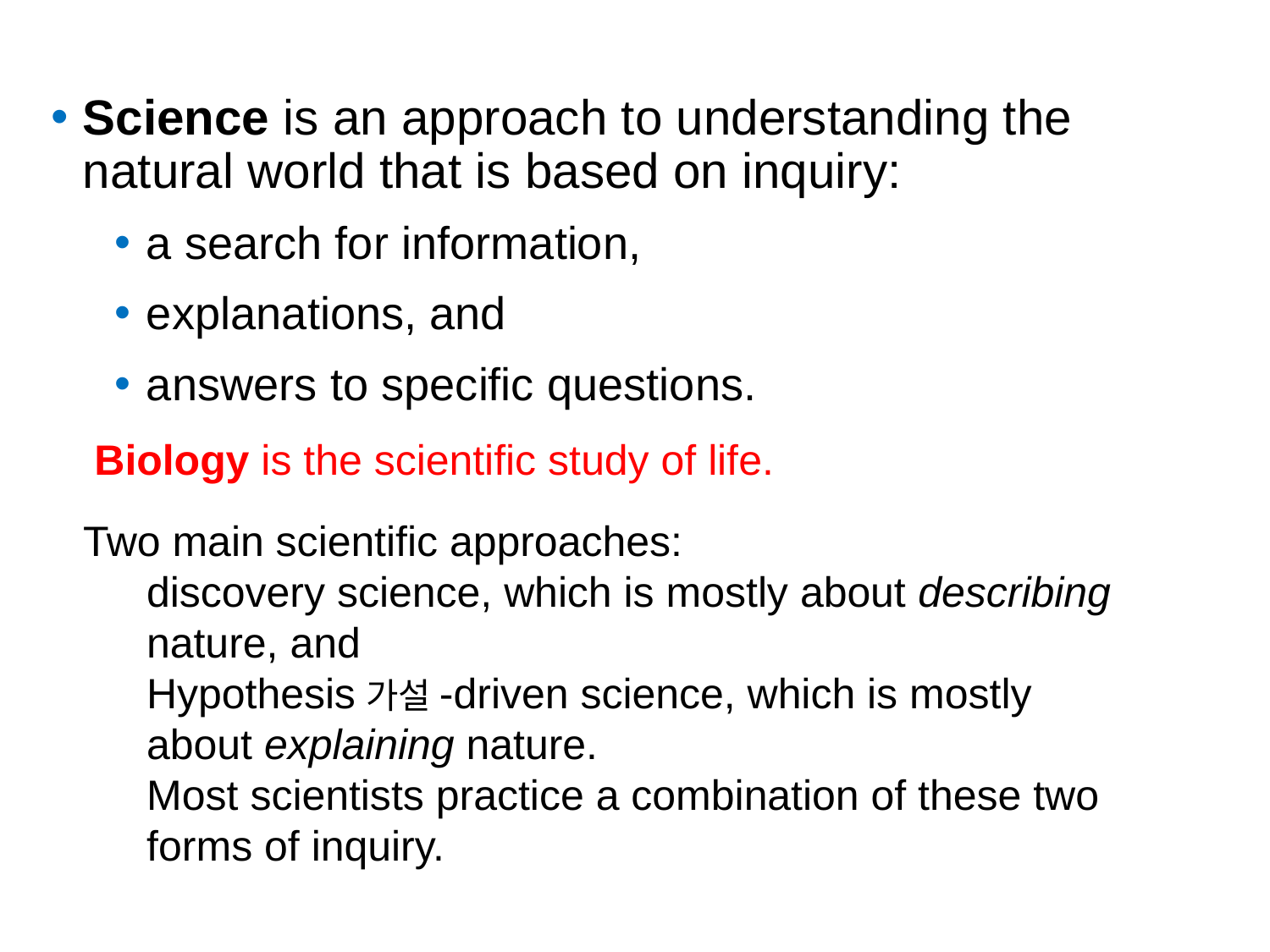

Science is an approach to understanding the natural world that is based on inquiry:
a search for information,
explanations, and
answers to specific questions.
Biology is the scientific study of life.
Two main scientific approaches:
discovery science, which is mostly about describing nature, and
Hypothesis가설-driven science, which is mostly about explaining nature.
Most scientists practice a combination of these two forms of inquiry.